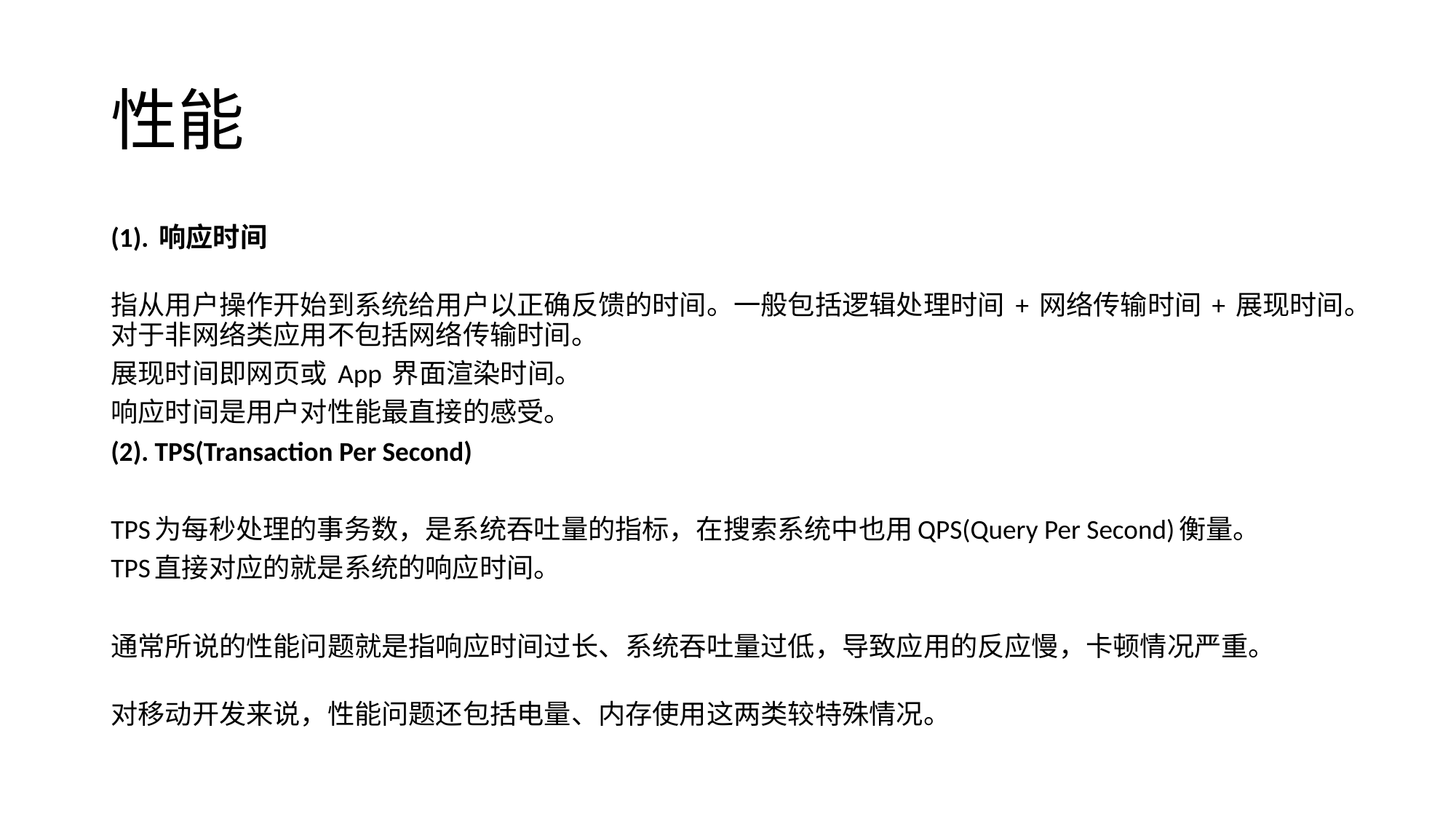

# 性能
(1). 响应时间
指从用户操作开始到系统给用户以正确反馈的时间。一般包括逻辑处理时间 + 网络传输时间 + 展现时间。对于非网络类应用不包括网络传输时间。
展现时间即网页或 App 界面渲染时间。
响应时间是用户对性能最直接的感受。
(2). TPS(Transaction Per Second)

TPS为每秒处理的事务数，是系统吞吐量的指标，在搜索系统中也用QPS(Query Per Second)衡量。
TPS直接对应的就是系统的响应时间。

通常所说的性能问题就是指响应时间过长、系统吞吐量过低，导致应用的反应慢，卡顿情况严重。
对移动开发来说，性能问题还包括电量、内存使用这两类较特殊情况。